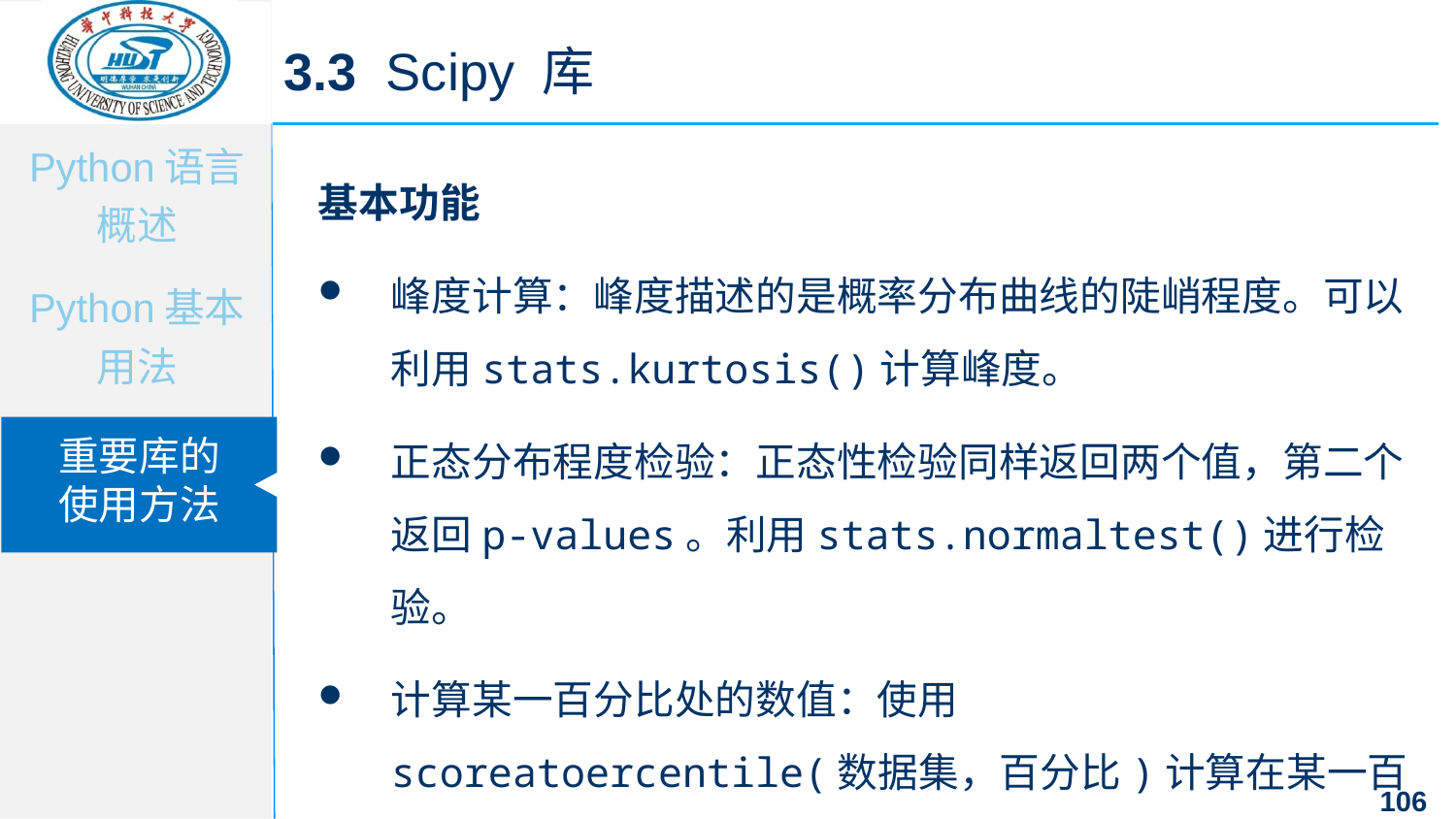

3.3  Scipy 库
基本功能
峰度计算：峰度描述的是概率分布曲线的陡峭程度。可以利用stats.kurtosis()计算峰度。
正态分布程度检验：正态性检验同样返回两个值，第二个返回p-values。利用stats.normaltest()进行检验。
计算某一百分比处的数值：使用scoreatoercentile(数据集，百分比)计算在某一百分比位置的数值。